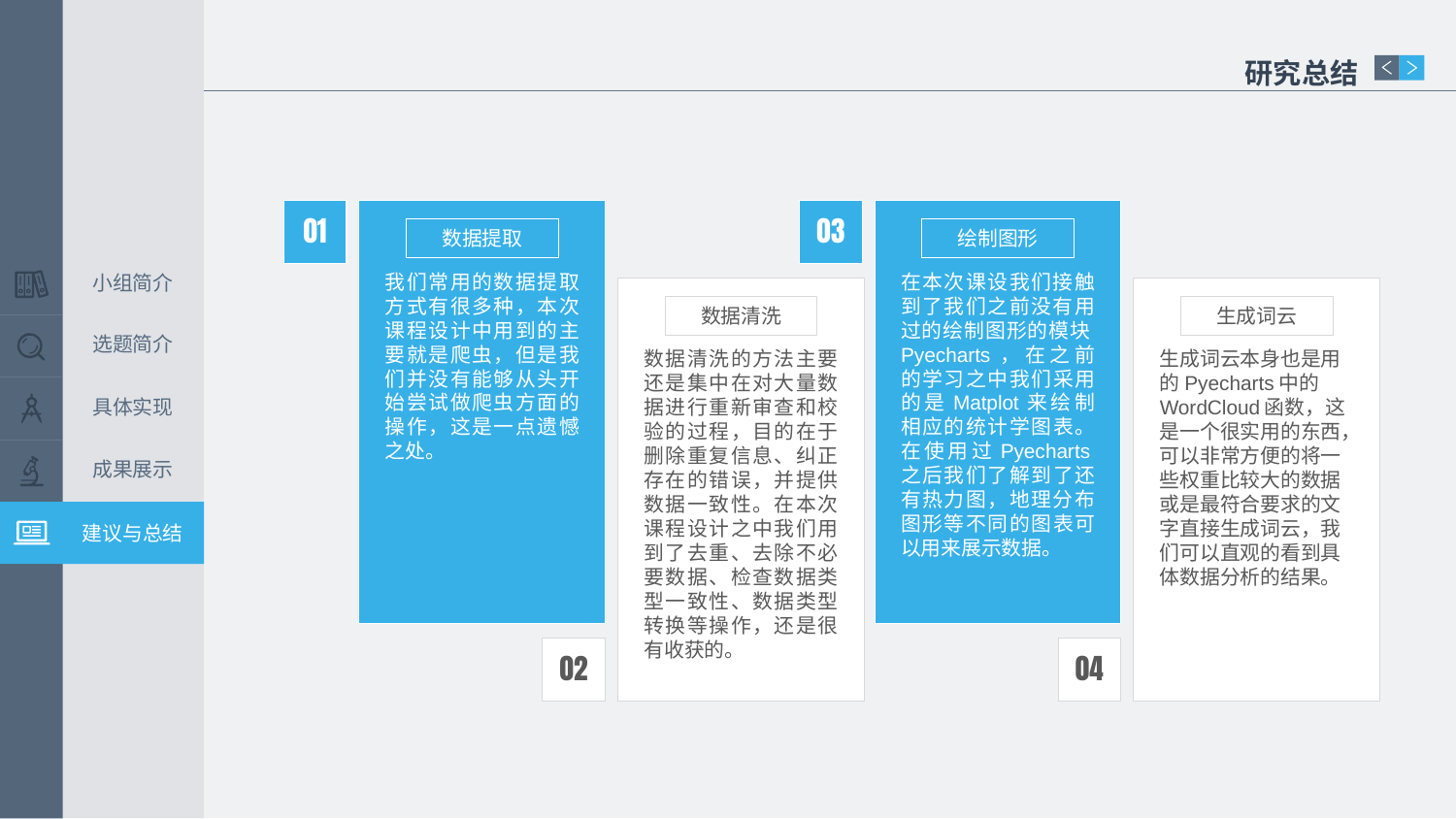

研究总结

01

03

数据提取
绘制图形
小组简介
我们常用的数据提取方式有很多种，本次课程设计中用到的主要就是爬虫，但是我们并没有能够从头开始尝试做爬虫方面的操作，这是一点遗憾之处。
在本次课设我们接触到了我们之前没有用过的绘制图形的模块Pyecharts，在之前的学习之中我们采用的是Matplot来绘制相应的统计学图表。在使用过Pyecharts之后我们了解到了还有热力图，地理分布图形等不同的图表可以用来展示数据。

数据清洗
生成词云
选题简介

数据清洗的方法主要还是集中在对大量数据进行重新审查和校验的过程，目的在于删除重复信息、纠正存在的错误，并提供数据一致性。在本次课程设计之中我们用到了去重、去除不必要数据、检查数据类型一致性、数据类型转换等操作，还是很有收获的。
生成词云本身也是用的Pyecharts中的WordCloud函数，这是一个很实用的东西，可以非常方便的将一些权重比较大的数据或是最符合要求的文字直接生成词云，我们可以直观的看到具体数据分析的结果。
具体实现

成果展示

建议与总结

02
04